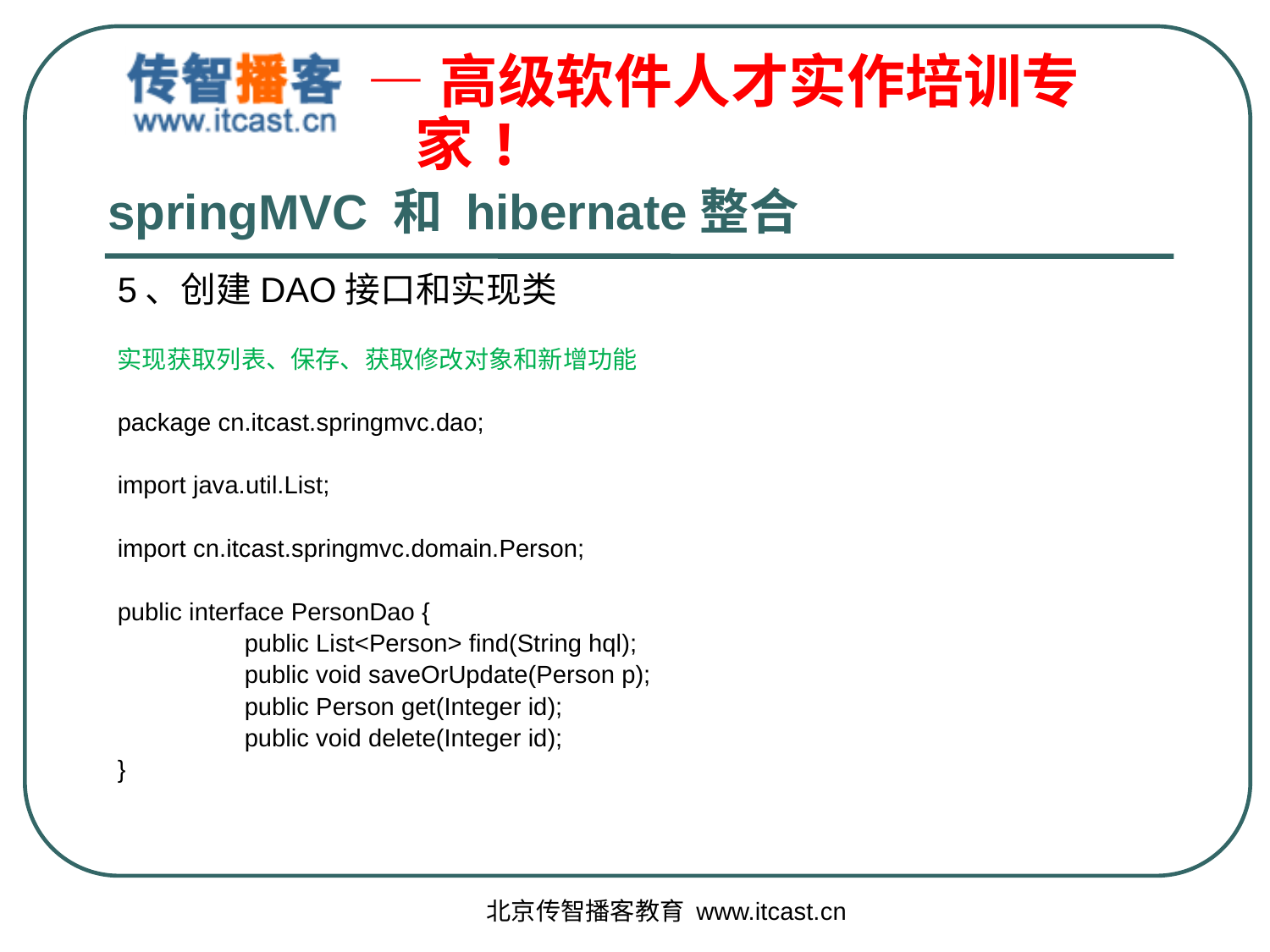

# springMVC 和 hibernate整合
5、创建DAO接口和实现类

实现获取列表、保存、获取修改对象和新增功能

package cn.itcast.springmvc.dao;

import java.util.List;

import cn.itcast.springmvc.domain.Person;

public interface PersonDao {
	public List<Person> find(String hql);
	public void saveOrUpdate(Person p);
	public Person get(Integer id);
	public void delete(Integer id);
}

北京传智播客教育 www.itcast.cn